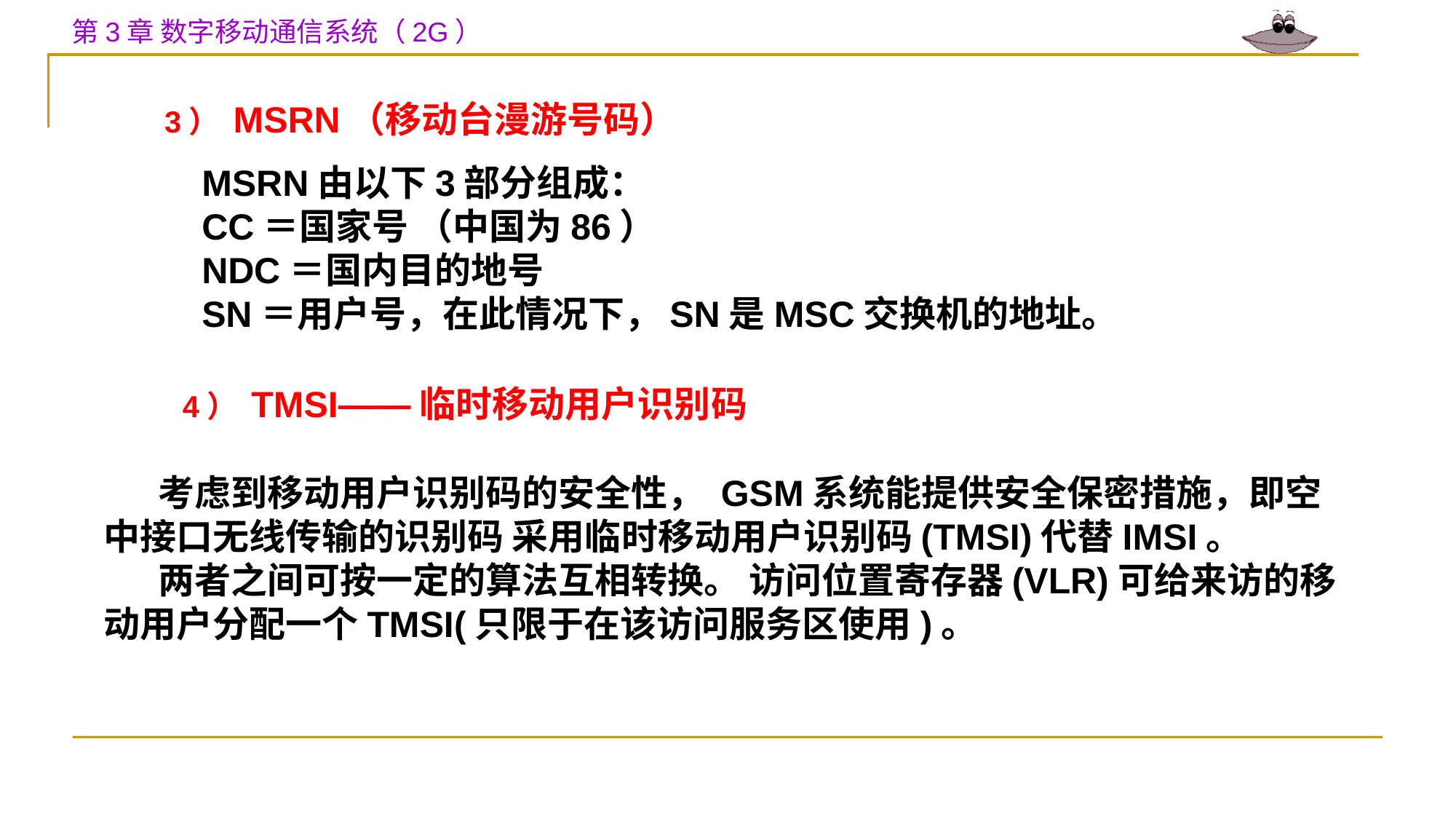

3） MSRN（移动台漫游号码）
MSRN由以下3部分组成：
CC＝国家号 （中国为86）
NDC＝国内目的地号
SN＝用户号，在此情况下，SN是MSC交换机的地址。
4） TMSI——临时移动用户识别码
考虑到移动用户识别码的安全性， GSM系统能提供安全保密措施，即空中接口无线传输的识别码 采用临时移动用户识别码(TMSI)代替IMSI。
两者之间可按一定的算法互相转换。 访问位置寄存器(VLR)可给来访的移动用户分配一个TMSI(只限于在该访问服务区使用)。